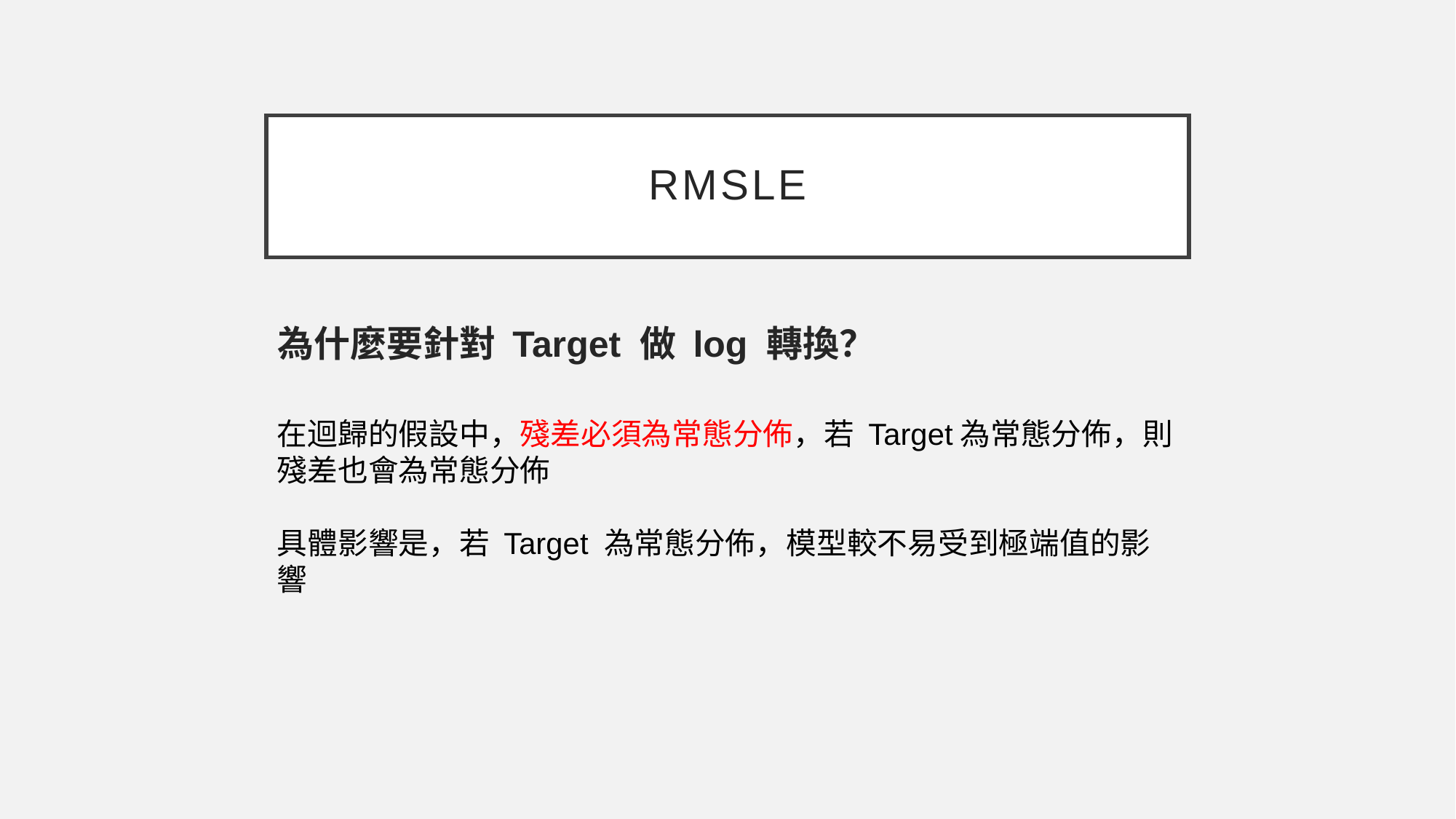

# RmSLE
為什麼要針對 Target 做 log 轉換？

在迴歸的假設中，殘差必須為常態分佈，若 Target為常態分佈，則殘差也會為常態分佈

具體影響是，若 Target 為常態分佈，模型較不易受到極端值的影響